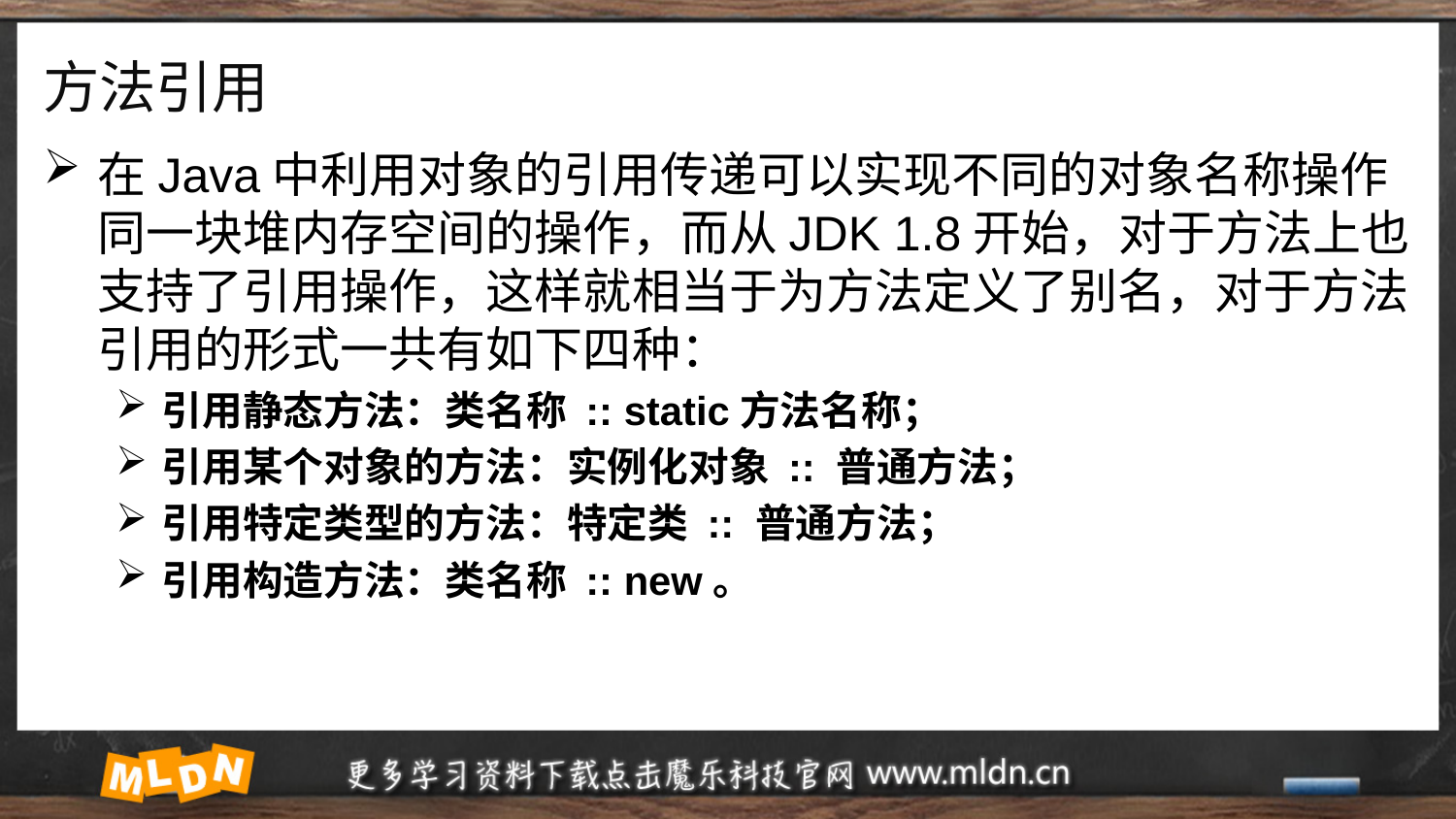

# 方法引用
在Java中利用对象的引用传递可以实现不同的对象名称操作同一块堆内存空间的操作，而从JDK 1.8开始，对于方法上也支持了引用操作，这样就相当于为方法定义了别名，对于方法引用的形式一共有如下四种：
引用静态方法：类名称 :: static方法名称；
引用某个对象的方法：实例化对象 :: 普通方法；
引用特定类型的方法：特定类 :: 普通方法；
引用构造方法：类名称 :: new。